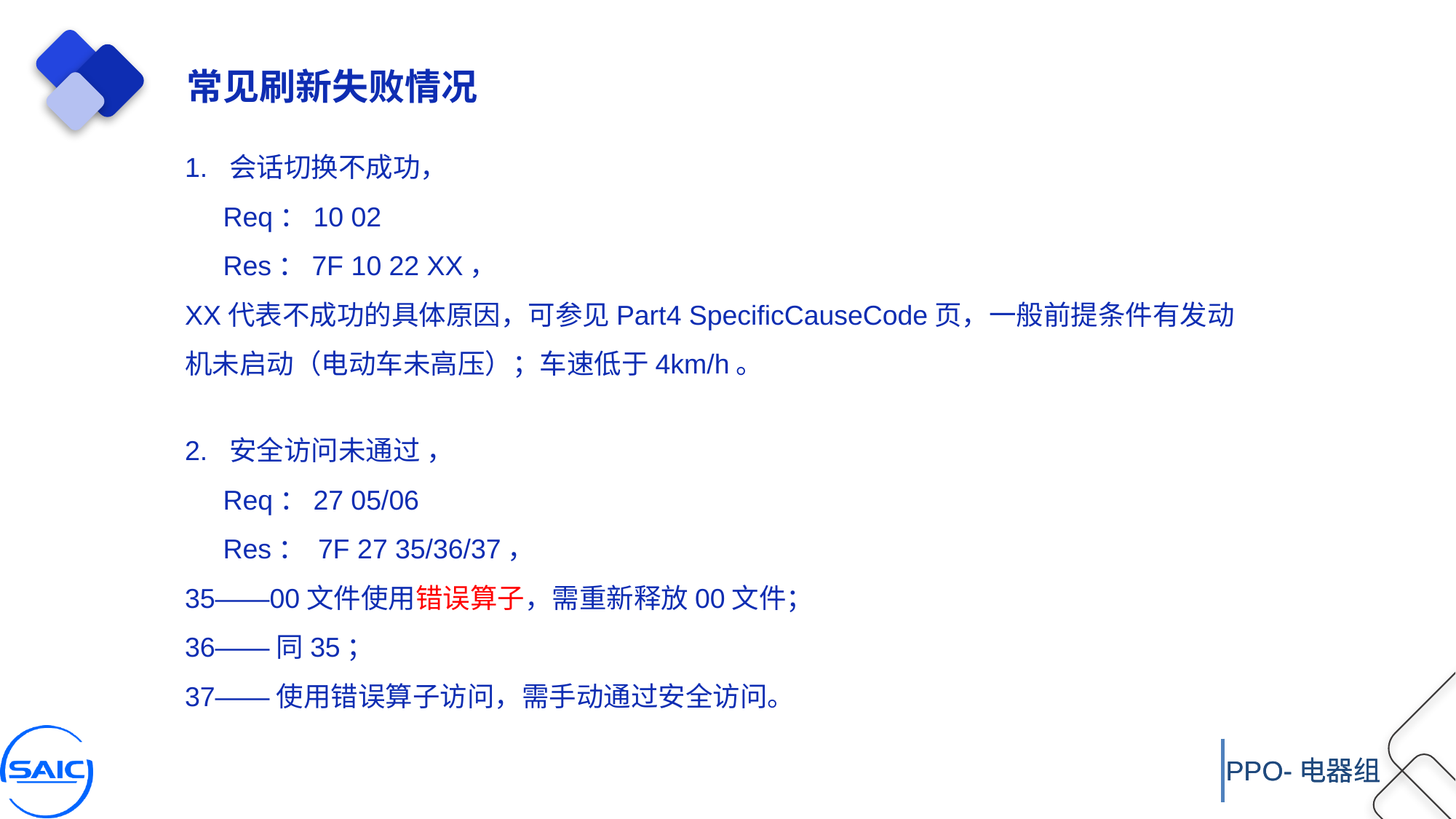

常见刷新失败情况
1.  会话切换不成功，
     Req：10 02
     Res：7F 10 22 XX，
XX代表不成功的具体原因，可参见Part4 SpecificCauseCode页，一般前提条件有发动机未启动（电动车未高压）；车速低于4km/h。

2.  安全访问未通过 ，
     Req：27 05/06
     Res： 7F 27 35/36/37，
35——00文件使用错误算子，需重新释放00文件；
36——同35；
37——使用错误算子访问，需手动通过安全访问。